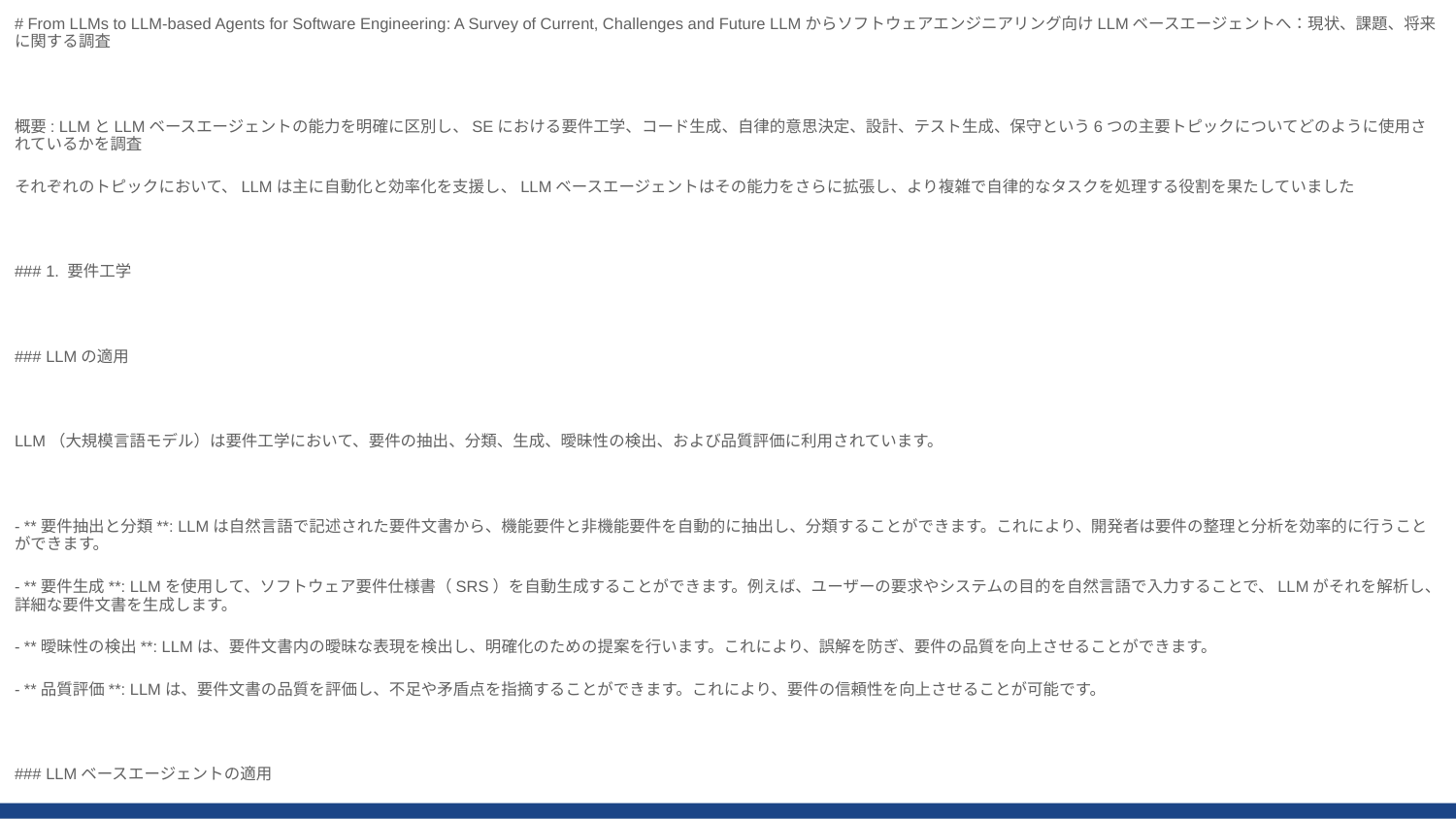

# From LLMs to LLM-based Agents for Software Engineering: A Survey of Current, Challenges and Future LLMからソフトウェアエンジニアリング向けLLMベースエージェントへ：現状、課題、将来に関する調査

概要: LLMとLLMベースエージェントの能力を明確に区別し、SEにおける要件工学、コード生成、自律的意思決定、設計、テスト生成、保守という6つの主要トピックについてどのように使用されているかを調査
それぞれのトピックにおいて、LLMは主に自動化と効率化を支援し、LLMベースエージェントはその能力をさらに拡張し、より複雑で自律的なタスクを処理する役割を果たしていました

### 1. 要件工学

### LLMの適用

LLM（大規模言語モデル）は要件工学において、要件の抽出、分類、生成、曖昧性の検出、および品質評価に利用されています。

- **要件抽出と分類**: LLMは自然言語で記述された要件文書から、機能要件と非機能要件を自動的に抽出し、分類することができます。これにより、開発者は要件の整理と分析を効率的に行うことができます。
- **要件生成**: LLMを使用して、ソフトウェア要件仕様書（SRS）を自動生成することができます。例えば、ユーザーの要求やシステムの目的を自然言語で入力することで、LLMがそれを解析し、詳細な要件文書を生成します。
- **曖昧性の検出**: LLMは、要件文書内の曖昧な表現を検出し、明確化のための提案を行います。これにより、誤解を防ぎ、要件の品質を向上させることができます。
- **品質評価**: LLMは、要件文書の品質を評価し、不足や矛盾点を指摘することができます。これにより、要件の信頼性を向上させることが可能です。

### LLMベースエージェントの適用

LLMベースエージェントは、LLMの機能に加えて、自律的に要件を生成し、評価する能力を持っています。

- **要件の自動生成と評価**: LLMベースエージェントは、要件文書を自律的に生成し、開発プロセスの進行に応じて必要な要件を追加・修正します。また、エージェントは生成された要件の品質を評価し、プロジェクトの進行に応じて改善します。
- **マルチエージェント協調**: 複数のエージェントが協調して要件工学を支援し、各エージェントが特定のタスクを担当することで、より高度で包括的な要件管理が可能になります。

### 2. コード生成

### LLMの適用

LLMは、コード生成やソフトウェア開発の効率化に大きな役割を果たしています。

- **コード生成**: LLMは自然言語の説明からソースコードを生成します。これにより、開発者はコードの大部分を自動生成し、開発時間を大幅に短縮できます。GitHub Copilotのようなツールはこの技術を活用しています。
- **コード補完**: 開発中のコードに対して、次に入力すべきコードをLLMが提案し、コードの記述を補完します。これにより、コーディングミスを減らし、効率的な開発が可能です。
- **デバッグ支援**: LLMはコードのデバッグにも利用され、コード内のバグを自動的に検出し、修正提案を行います。

### LLMベースエージェントの適用

LLMベースエージェントは、複数のエージェントが協調してコード生成を支援し、より複雑なタスクを自律的に処理します。

- **マルチエージェント協調によるコード生成**: 複数のエージェントが特定の役割を持ち、コード生成、テスト生成、コードの最適化を協調して行います。このプロセスは、特定のタスクに専門的なエージェントが対応することで、生成されるコードの品質と効率が向上します。
- **大規模コードベースの生成**: LLMベースエージェントは、長いコンテキストを管理しながら大規模なコードベースを生成することができます。これにより、システム全体のコードを一貫して生成することが可能です。

### 3. 自律的意思決定

### LLMの適用

LLMは、単純な意思決定や推論タスクに使用されますが、複雑な意思決定には限界があります。

- **自動コード修正**: LLMは、コード内のエラーを自動的に修正するための提案を行いますが、提案の精度には限界があり、開発者の確認が必要です。
- **タスクの最適化**: LLMは、特定のタスクのパフォーマンスを向上させるために、複数の解決策を提案することができます。

### LLMベースエージェントの適用

LLMベースエージェントは、複雑な意思決定と自律的な学習能力を持っています。

- **マルチエージェント協調による意思決定**: 複数のエージェントが協力して、最適な解決策を選択し、実行します。各エージェントが異なる視点やアプローチを持つため、より精度の高い意思決定が可能です。
- **外部ツールの統合**: LLMベースエージェントは、外部ツールを利用してリアルタイムのデータを取得し、そのデータをもとに意思決定を行います。これにより、より動的で適応性の高いタスク処理が可能になります。

### 4. ソフトウェア設計

### LLMの適用

LLMは、ソフトウェア設計においても応用されていますが、主に補助的な役割を果たしています。

- **設計文書の生成**: LLMは、設計要件に基づいて設計文書を自動生成します。これにより、設計フェーズの効率が向上します。
- **設計の評価**: LLMは、既存の設計を分析し、改善点やリスクを指摘することができます。

### LLMベースエージェントの適用

LLMベースエージェントは、より高度なソフトウェア設計のサポートを行い、自律的な設計プロセスを実現します。

- **設計の自律的生成と評価**: エージェントは、設計要件を自律的に生成し、その設計がプロジェクト全体にどのような影響を与えるかを評価します。また、設計プロセスの中でフィードバックを収集し、設計を継続的に改善します。
- **ソフトウェアアーキテクチャの最適化**: 複数のエージェントが協力して、最適なソフトウェアアーキテクチャを選定し、設計プロセス全体を監督します。これにより、効率的かつ柔軟な設計が可能となります。

### 5. テスト生成

### LLMの適用

LLMは、テストケースの生成とテスト自動化にも応用されています。

- **テストケース生成**: LLMは、コードの仕様や機能に基づいてテストケースを自動生成します。これにより、テストの網羅性が向上し、バグの検出率が上がります。
- **テストの自動化**: LLMを使用して、生成されたテストケースを自動的に実行し、結果を分析することが可能です。

### LLMベースエージェントの適用

LLMベースエージェントは、より高度なテスト生成と自動化を実現します。

- **マルチエージェントによるテスト生成**: 複数のエージェントが協力して、異なる観点からテストケースを生成し、最適なテスト戦略を選定します。これにより、テストの網羅性と効率が大幅に向上します。
- **テストの継続的実行とフィードバック**: エージェントはテストケースの実行結果をフィードバックし、必要に応じてテストケースを修正・改善します。これにより、ソフトウェアの品質が継続的に向上します。

### 6. ソフトウェア保守

### LLMの適用

LLMは、ソフトウェアの保守作業にも役立っています。

- **バグの検出と修正**: LLMは、コードの変更によって生じるバグを検出し、その修正方法を提案します。これにより、保守作業の効率が向上します。
- **コードのリファクタリング**: LLMは、既存のコードを解析し、パフォーマンスや可読性を向上させるためのリファクタリング提案を行います。

### LLMベースエージェントの適用

LLMベースエージェントは、より高度な保守作業を自律的に行います。

- **自律的なバグ修正とパッチ生成**: エージェントは、コードの変更を監視し、自律的にバグを修正し、必要なパッチを生成します。また、保守作業の進行に応じて、新しいバグが発生した場合にも迅速に対応します。
- **コードの自律的改善と最適化**: エージェントは、継続的にコードを解析し、最適化の機会を見つけて自律的に実行します。これにより、コードの品質とパフォーマンスが維持され、向上します。